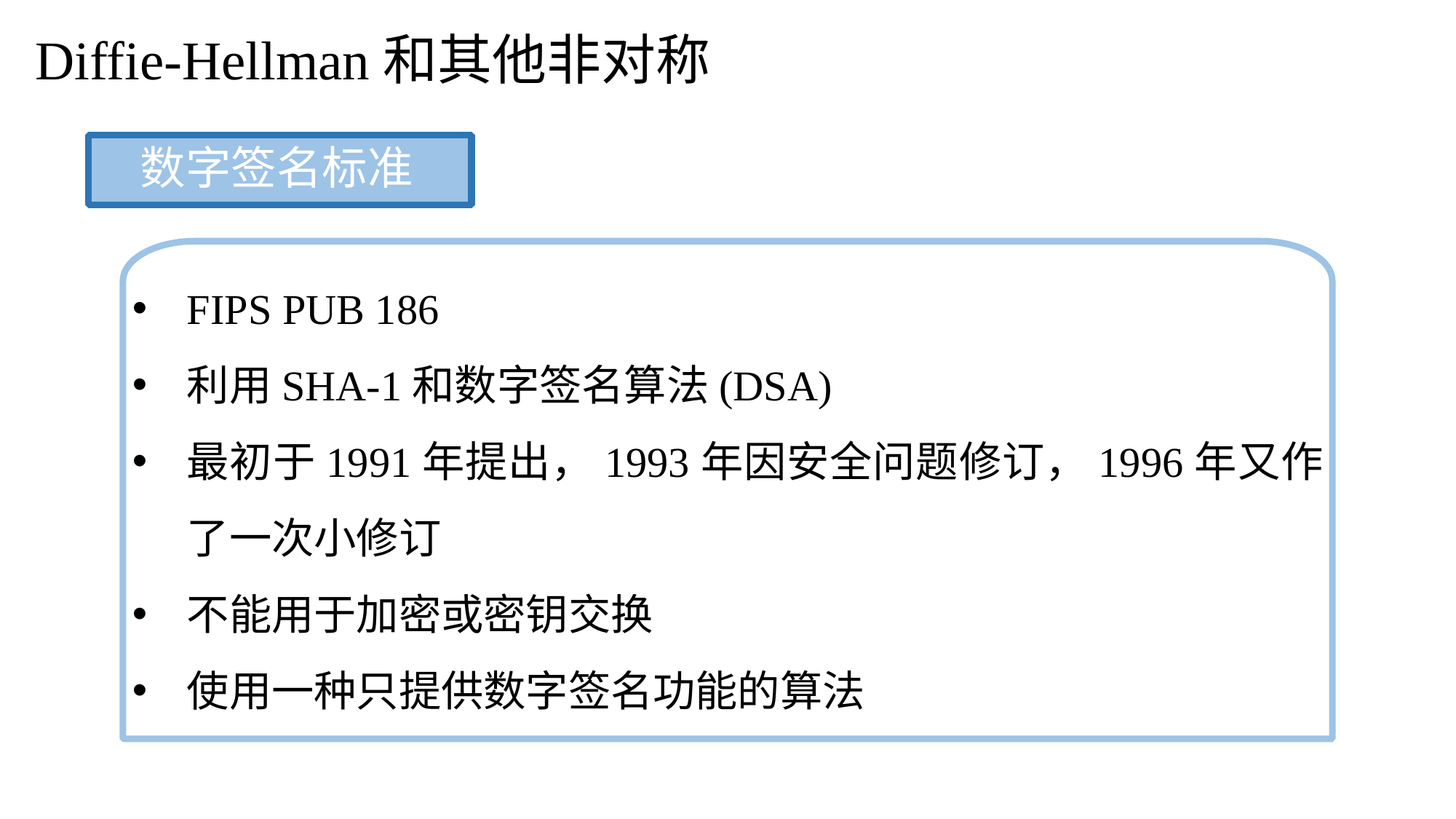

Diffie-Hellman和其他非对称
数字签名标准
FIPS PUB 186
利用SHA-1和数字签名算法(DSA)
最初于1991年提出，1993年因安全问题修订，1996年又作了一次小修订
不能用于加密或密钥交换
使用一种只提供数字签名功能的算法